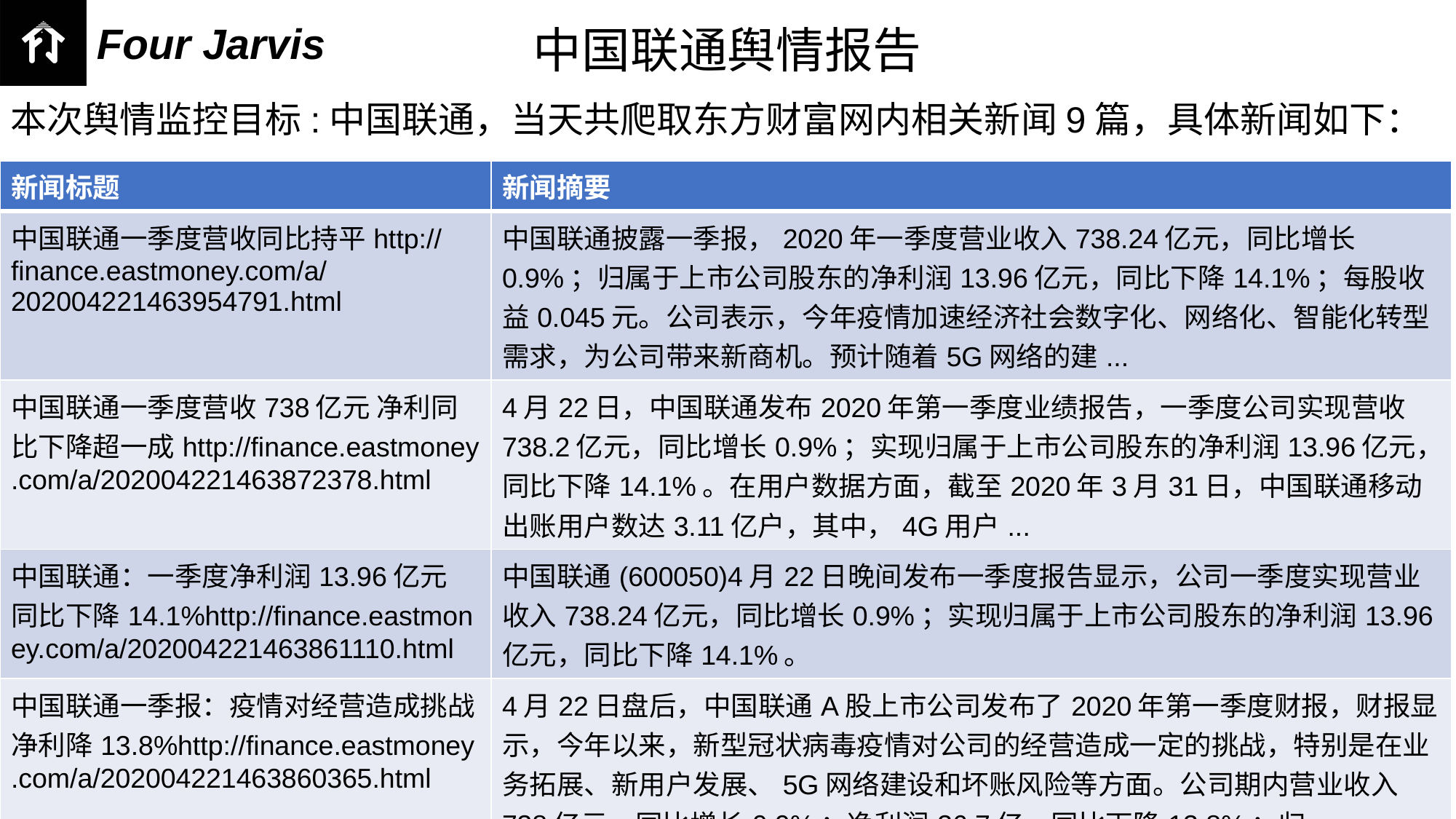

中国联通舆情报告
本次舆情监控目标:中国联通，当天共爬取东方财富网内相关新闻9篇，具体新闻如下：
| 新闻标题 | 新闻摘要 |
| --- | --- |
| 中国联通一季度营收同比持平http://finance.eastmoney.com/a/202004221463954791.html | 中国联通披露一季报，2020年一季度营业收入738.24亿元，同比增长0.9%；归属于上市公司股东的净利润13.96亿元，同比下降14.1%；每股收益0.045元。公司表示，今年疫情加速经济社会数字化、网络化、智能化转型需求，为公司带来新商机。预计随着5G网络的建... |
| 中国联通一季度营收738亿元 净利同比下降超一成http://finance.eastmoney.com/a/202004221463872378.html | 4月22日，中国联通发布2020年第一季度业绩报告，一季度公司实现营收738.2亿元，同比增长0.9%；实现归属于上市公司股东的净利润13.96亿元，同比下降14.1%。在用户数据方面，截至2020年3月31日，中国联通移动出账用户数达3.11亿户，其中，4G用户... |
| 中国联通：一季度净利润13.96亿元 同比下降14.1%http://finance.eastmoney.com/a/202004221463861110.html | 中国联通(600050)4月22日晚间发布一季度报告显示，公司一季度实现营业收入738.24亿元，同比增长0.9%；实现归属于上市公司股东的净利润13.96亿元，同比下降14.1%。 |
| 中国联通一季报：疫情对经营造成挑战 净利降13.8%http://finance.eastmoney.com/a/202004221463860365.html | 4月22日盘后，中国联通A股上市公司发布了2020年第一季度财报，财报显示，今年以来，新型冠状病毒疫情对公司的经营造成一定的挑战，特别是在业务拓展、新用户发展、5G网络建设和坏账风险等方面。公司期内营业收入738亿元，同比增长0.9%；净利润36.7亿，同比下降13.8%；归... |
| 中国联通A股：一季度净利润13.96亿元 同比降14%http://finance.eastmoney.com/a/202004221463850648.html | 中国联通A股晚间公告，一季度实现营收738.2亿元，同比增0.9%；净利润13.96亿元，同比下降14.1%。（文章来源：第一财经） |
| 中国联通：一季度净利润同比下降13.9%http://finance.eastmoney.com/a/202004221463800163.html | 中国联通在港交所公布，第一季度净利润31.7亿元人民币，同比下降13.9%，第一季度营收738.2亿元人民币。 |
| 中国联通提出奋力谋发展实现“七个确保”http://finance.eastmoney.com/a/202004221463148239.html | 4月20日，中国联通集团公司召开党组扩大会，传达学习中共中央政治局会议精神以及中央应对新冠肺炎疫情工作领导小组会议精神。为彻底贯彻落实中共中央政治局会议精神和国资委要求，中国联通应对新冠肺炎疫情工作领导小组提出要奋力谋发展，实现“七个确保”，为国民经济发展作出更大贡献。... |
| 中国联通(600050)融资融券信息(04-21)http://stock.eastmoney.com/a/202004221463001842.html | 中国联通(600050)2020-04-21融资融券信息显示，中国联通融资余额2,771,930,677元，融券余额8,233,104元，融资买入额70,898,241元，融资偿还额65,273,294元，融资净买额5,624,947元，融券余量1,559,300股，融券卖出量1... |
| 中国联通：融资净买入702.03万元，融资余额27.72亿元（04-21）http://stock.eastmoney.com/a/202004221462921833.html | 中国联通融资融券信息显示，2020年4月21日融资净买入702.03万元；融资余额27.72亿元，较前一日增加0.2%。融资方面，当日融资买入7089.82万元，融资偿还6387.79万元，融资净买入702.03万元。融券方面，融券卖出15.35万股，融券偿还46.8万股，融券余... |